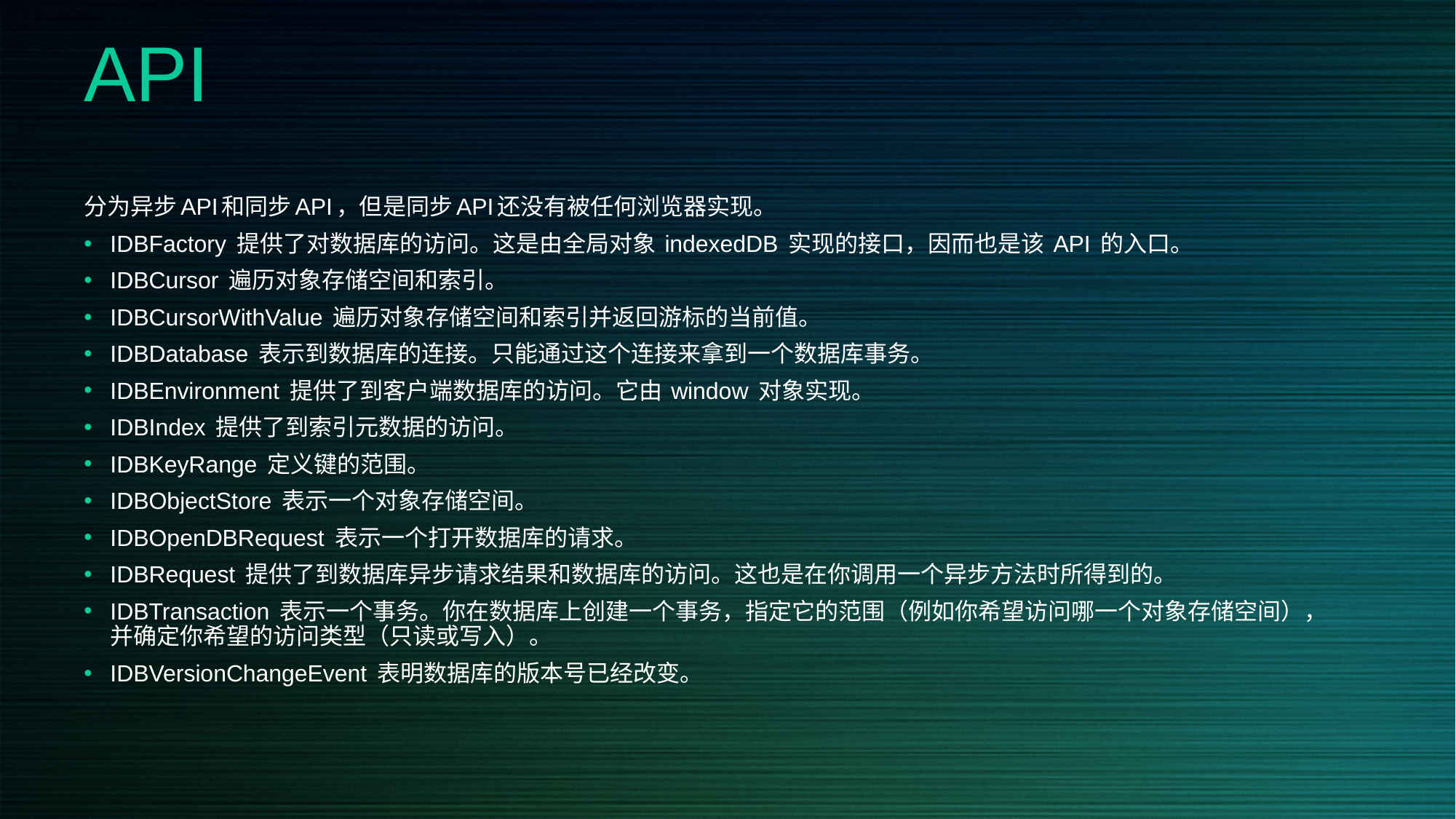

# API
分为异步API和同步API，但是同步API还没有被任何浏览器实现。
IDBFactory 提供了对数据库的访问。这是由全局对象 indexedDB 实现的接口，因而也是该 API 的入口。
IDBCursor 遍历对象存储空间和索引。
IDBCursorWithValue 遍历对象存储空间和索引并返回游标的当前值。
IDBDatabase 表示到数据库的连接。只能通过这个连接来拿到一个数据库事务。
IDBEnvironment 提供了到客户端数据库的访问。它由 window 对象实现。
IDBIndex 提供了到索引元数据的访问。
IDBKeyRange 定义键的范围。
IDBObjectStore 表示一个对象存储空间。
IDBOpenDBRequest 表示一个打开数据库的请求。
IDBRequest 提供了到数据库异步请求结果和数据库的访问。这也是在你调用一个异步方法时所得到的。
IDBTransaction 表示一个事务。你在数据库上创建一个事务，指定它的范围（例如你希望访问哪一个对象存储空间），并确定你希望的访问类型（只读或写入）。
IDBVersionChangeEvent 表明数据库的版本号已经改变。